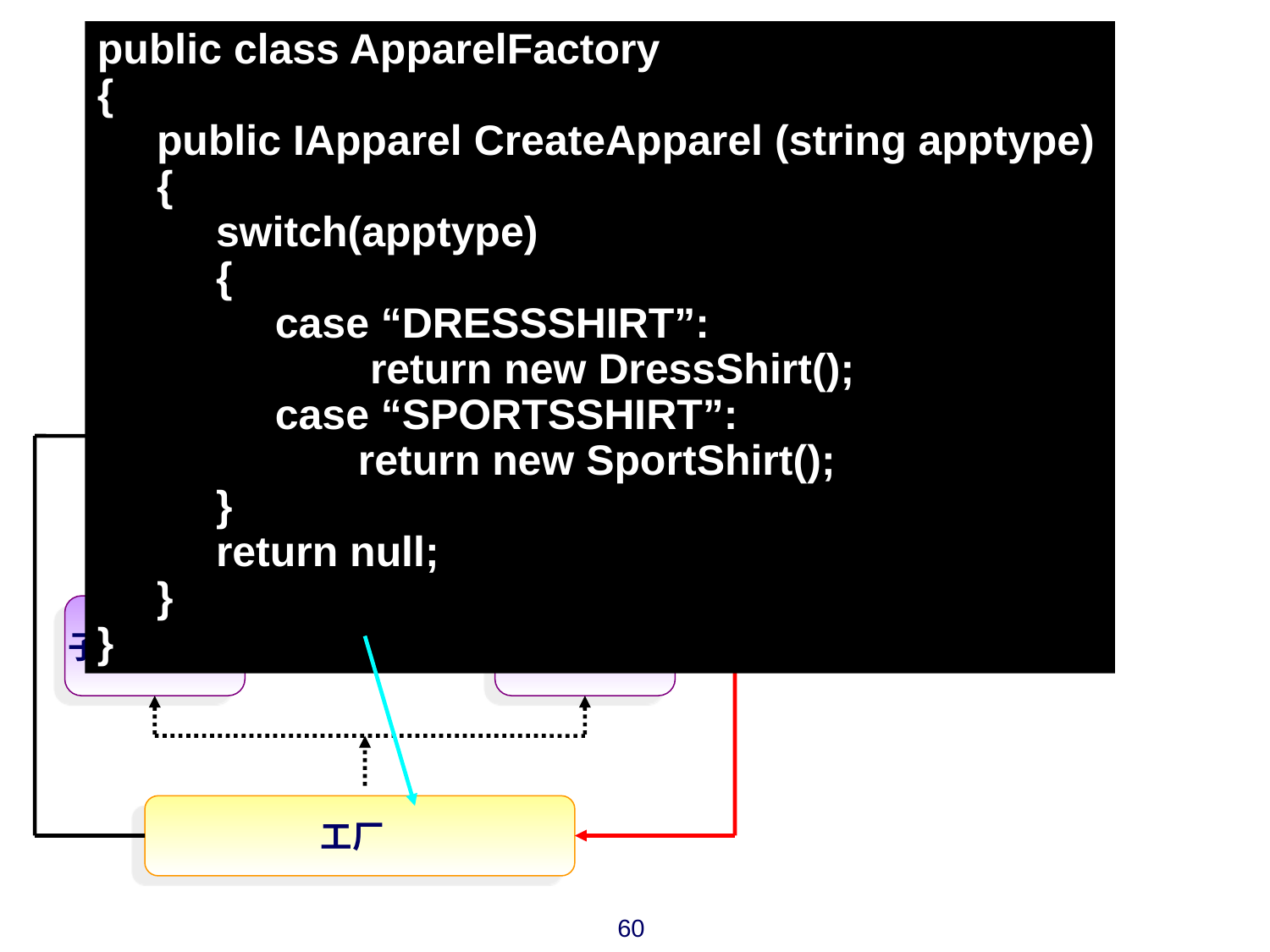

public class ApparelFactory
{
     public IApparel CreateApparel (string apptype)
     {
          switch(apptype)
          {
               case “DRESSSHIRT”:
                       return new DressShirt();
               case “SPORTSSHIRT”:
                      return new SportShirt();
          }
          return null;
     }
}
客户
父类产品

子类产品A
子类产品C

工厂

60